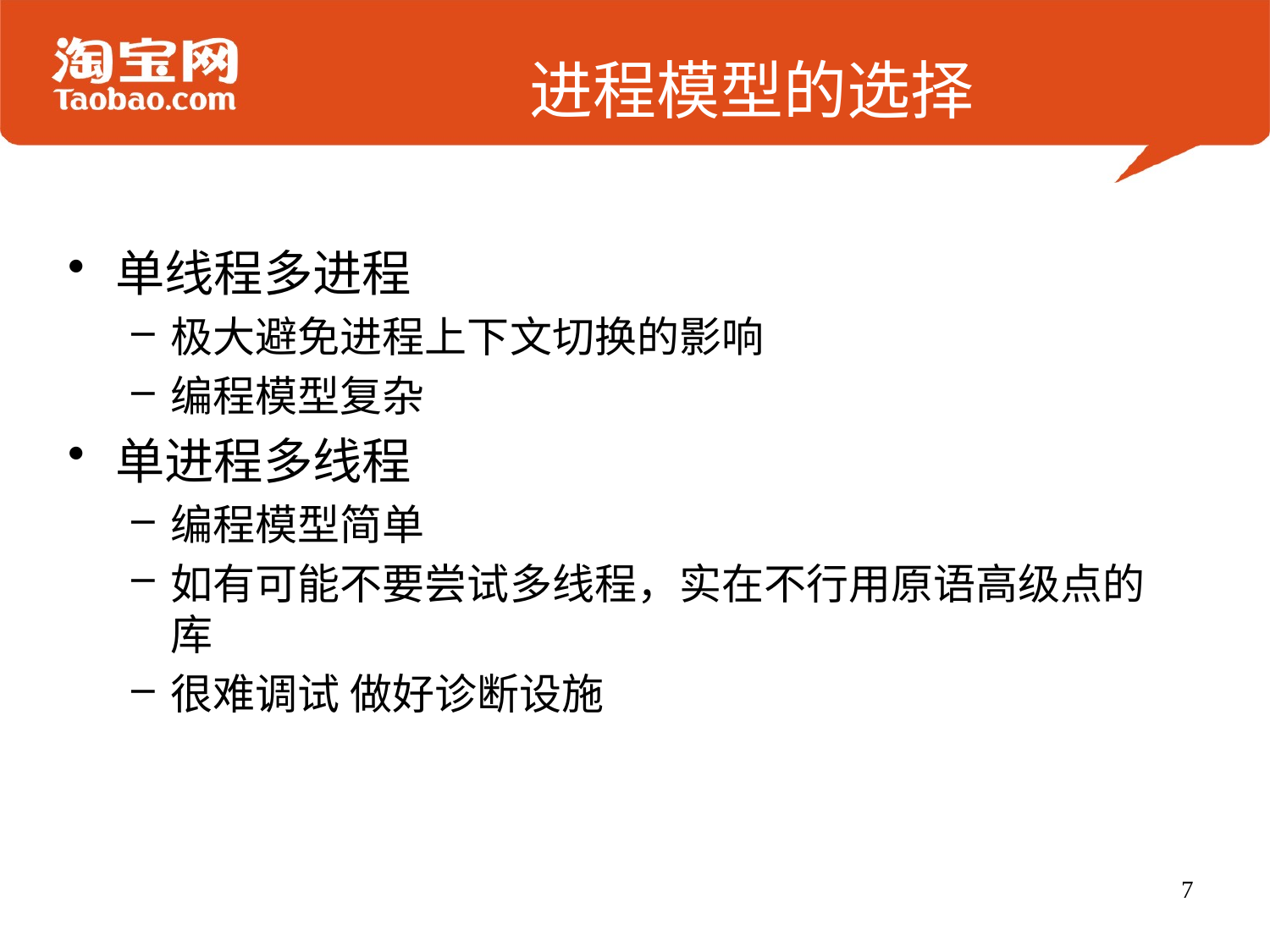

# 进程模型的选择
单线程多进程
极大避免进程上下文切换的影响
编程模型复杂
单进程多线程
编程模型简单
如有可能不要尝试多线程，实在不行用原语高级点的库
很难调试 做好诊断设施

7